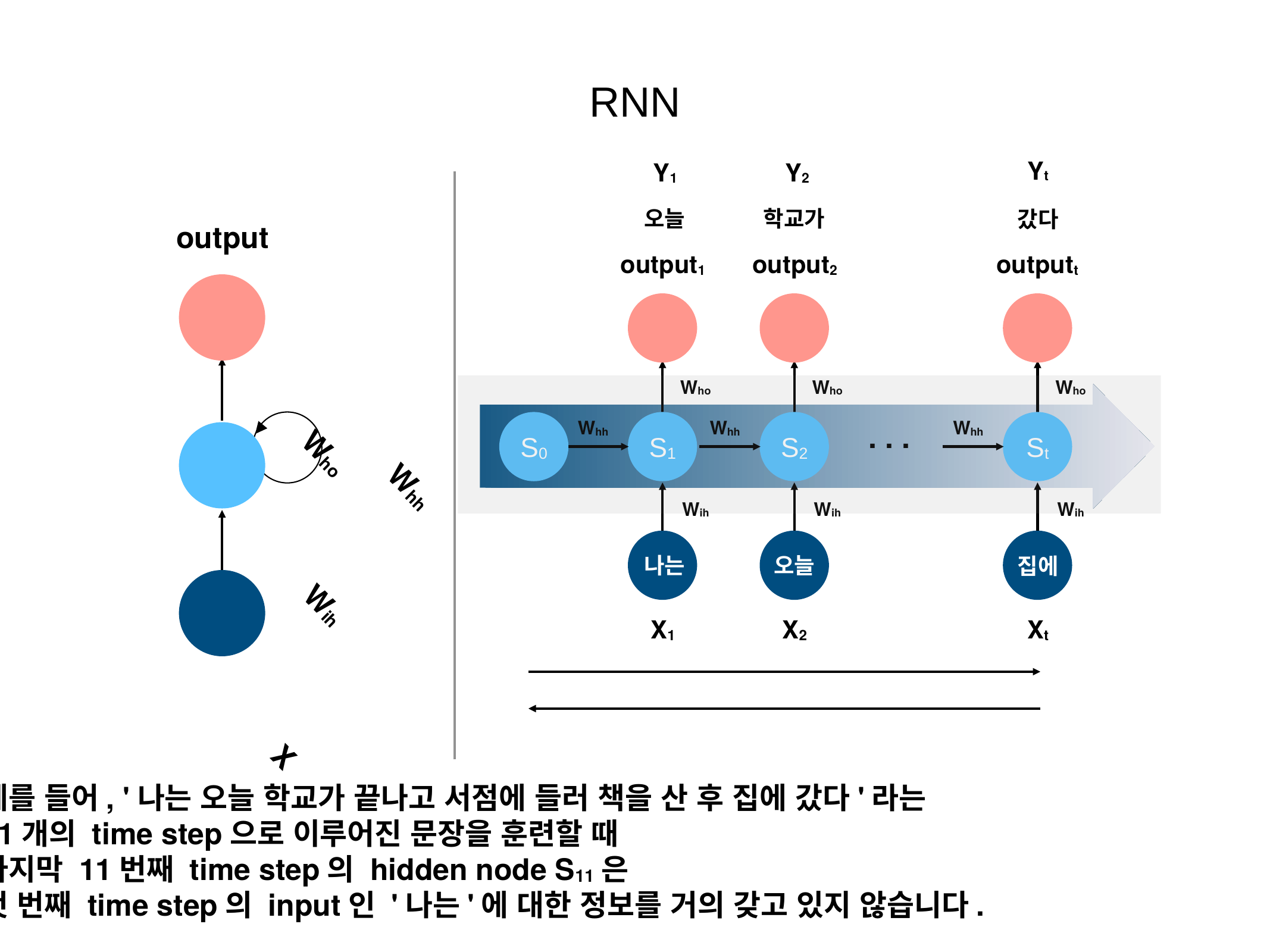

RNN
Yt
Y1
Y2

오늘
학교가
갔다
output
output1
outputt

S0
S1

Who
Whh
Wih
X1
output2

S2

Who
Whh
Wih
X2

St

Who
Whh
Wih
Xt
. . .

Who
Whh
Wih
X

나는
오늘
집에

예를 들어, '나는 오늘 학교가 끝나고 서점에 들러 책을 산 후 집에 갔다'라는
11개의 time step으로 이루어진 문장을 훈련할 때
마지막 11번째 time step의 hidden node S11은
첫 번째 time step의 input인 '나는'에 대한 정보를 거의 갖고 있지 않습니다.